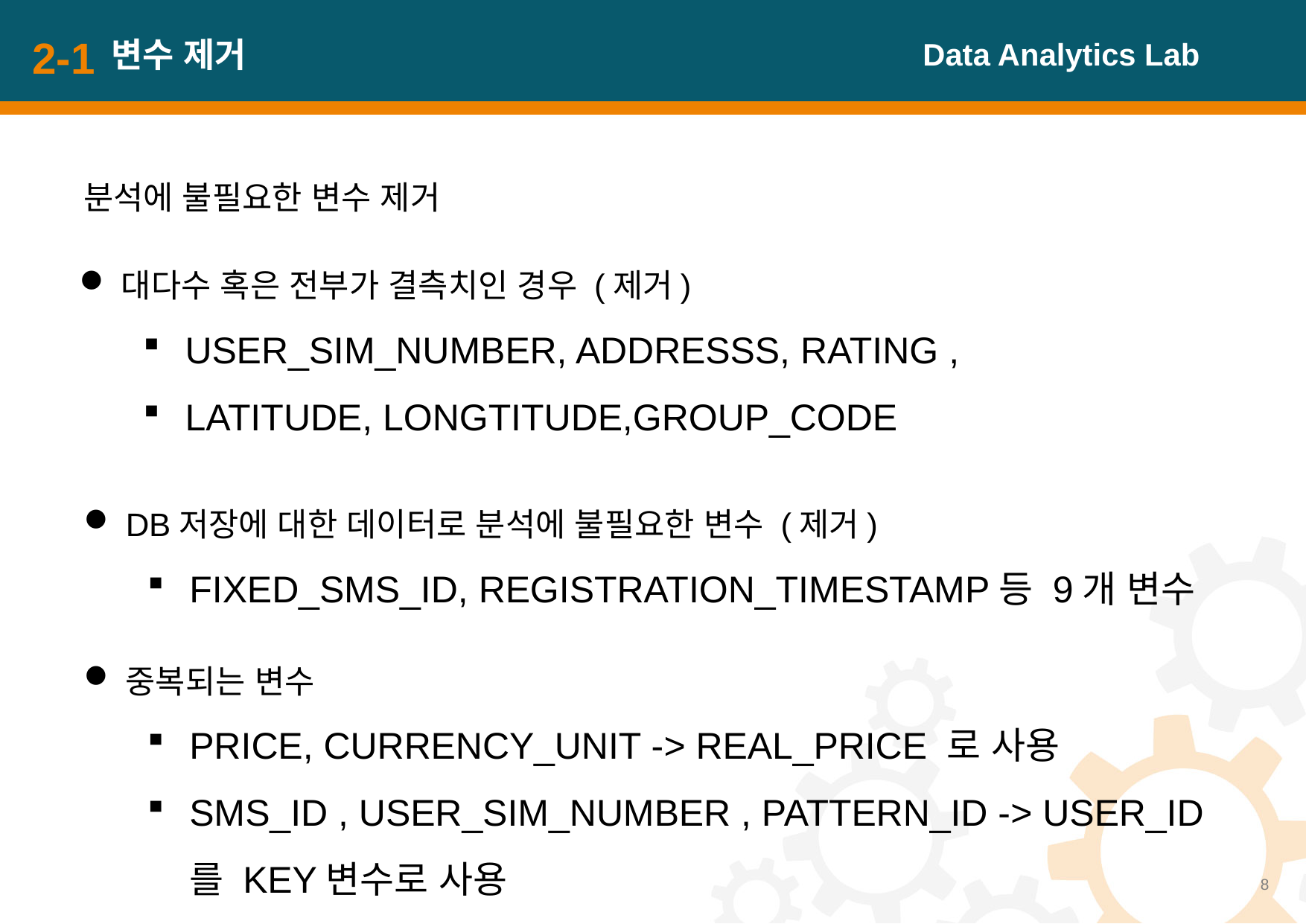

Data Analytics Lab
2-1
변수 제거
분석에 불필요한 변수 제거
대다수 혹은 전부가 결측치인 경우 (제거)
USER_SIM_NUMBER, ADDRESSS, RATING ,
LATITUDE, LONGTITUDE,GROUP_CODE

DB저장에 대한 데이터로 분석에 불필요한 변수 (제거)
FIXED_SMS_ID, REGISTRATION_TIMESTAMP등 9개 변수
중복되는 변수
PRICE, CURRENCY_UNIT -> REAL_PRICE 로 사용
SMS_ID , USER_SIM_NUMBER , PATTERN_ID -> USER_ID를 KEY변수로 사용
8